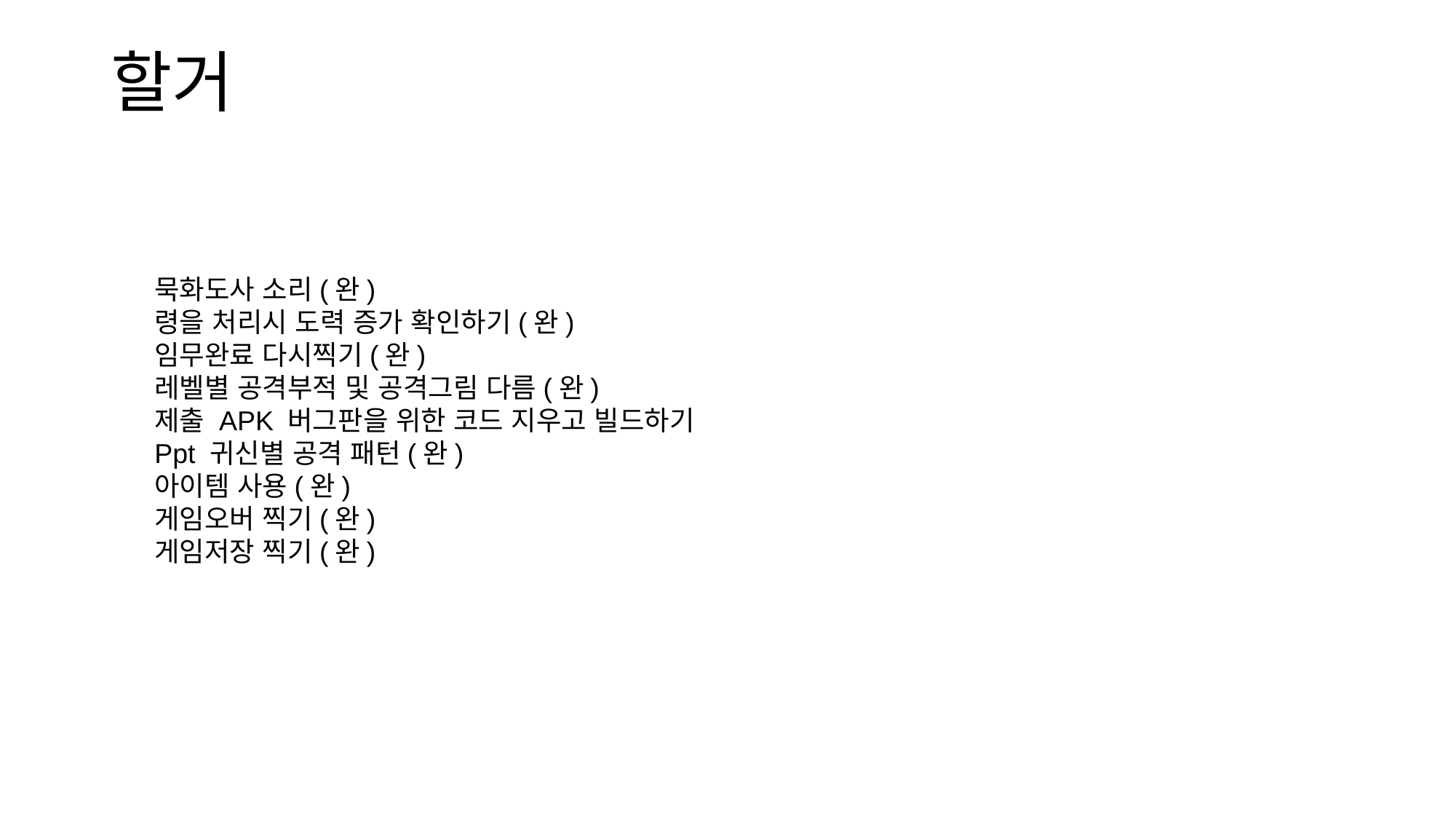

할거
묵화도사 소리(완)
령을 처리시 도력 증가 확인하기(완)
임무완료 다시찍기(완)
레벨별 공격부적 및 공격그림 다름(완)
제출 APK 버그판을 위한 코드 지우고 빌드하기
Ppt 귀신별 공격 패턴(완)
아이템 사용(완)
게임오버 찍기(완)
게임저장 찍기(완)